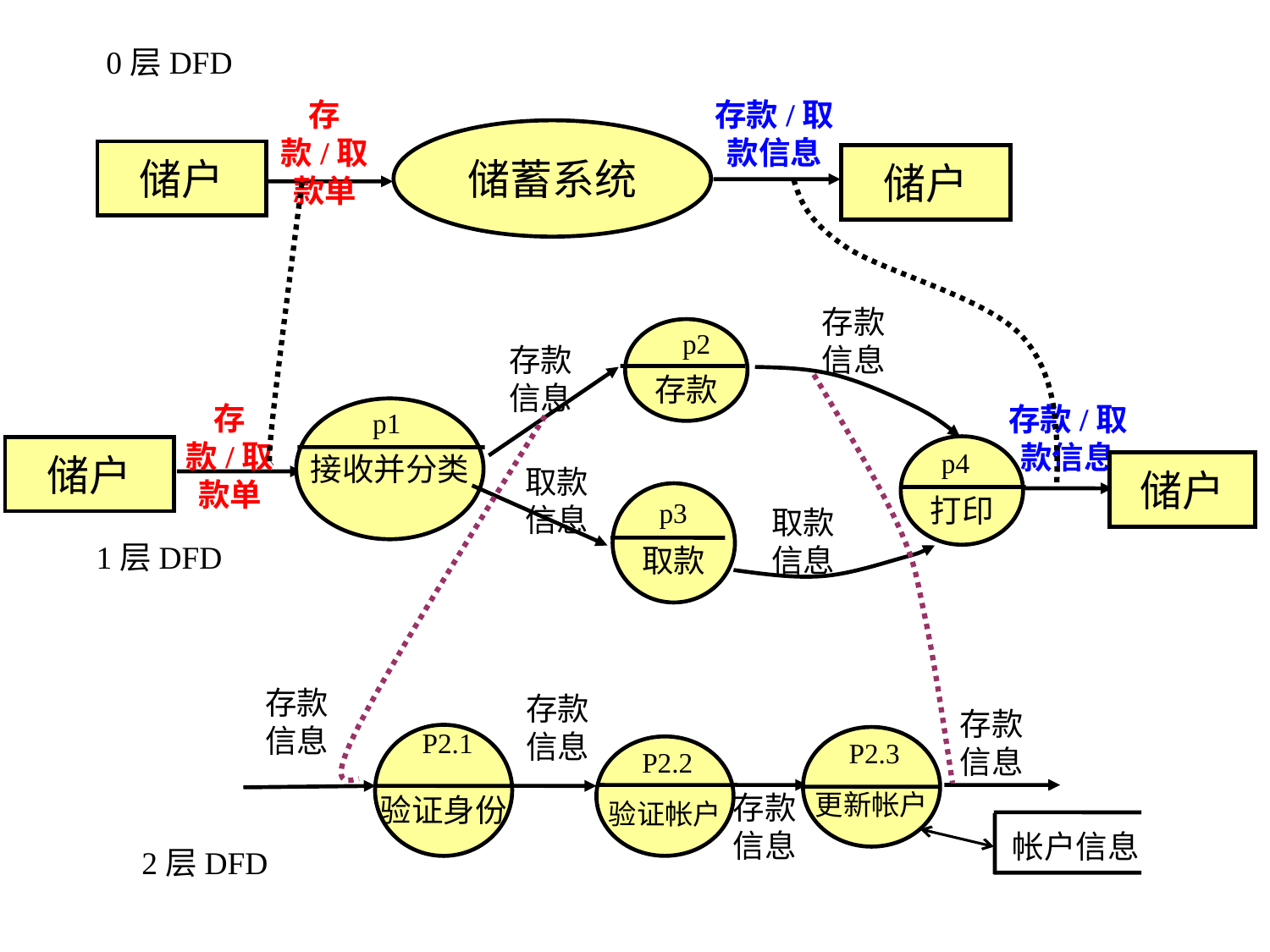

0层DFD
存款/取款单
存款/取款信息
储蓄系统
储户
储户

存款信息

存款
p2
存款信息

存款/取款单
存款/取款信息
接收并分类
p1

打印
p4

取款信息

取款

p3
取款信息
1层DFD

储户
储户
存款信息
存款信息
存款信息
P2.1

验证身份

更新帐户
P2.3

验证帐户
P2.2
存款信息

帐户信息
2层DFD